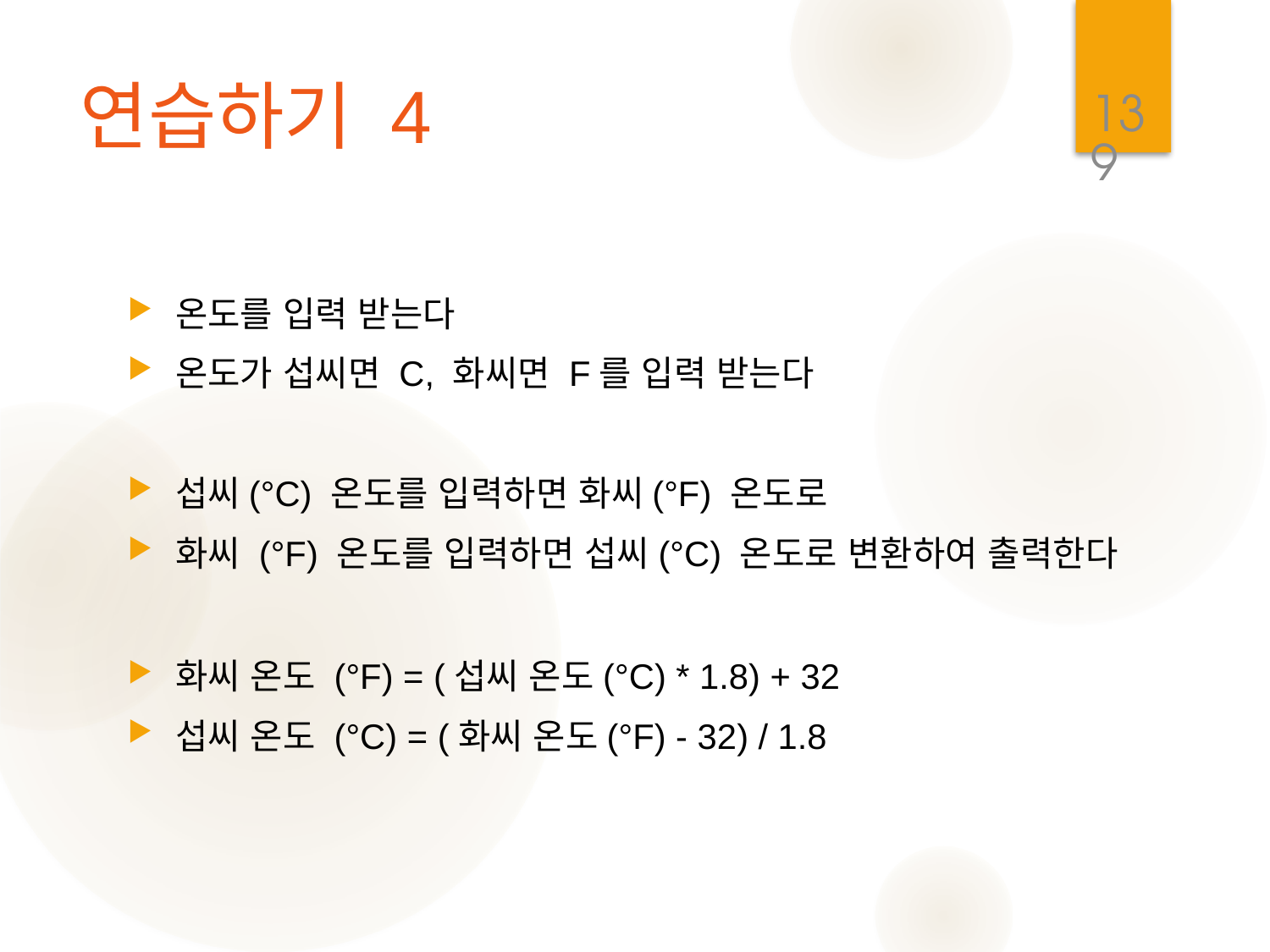

139
# 연습하기 4
온도를 입력 받는다
온도가 섭씨면 C, 화씨면 F를 입력 받는다

섭씨(°C) 온도를 입력하면 화씨(°F) 온도로
화씨 (°F) 온도를 입력하면 섭씨(°C) 온도로 변환하여 출력한다

화씨 온도 (°F) = (섭씨 온도(°C) * 1.8) + 32
섭씨 온도 (°C) = (화씨 온도(°F) - 32) / 1.8